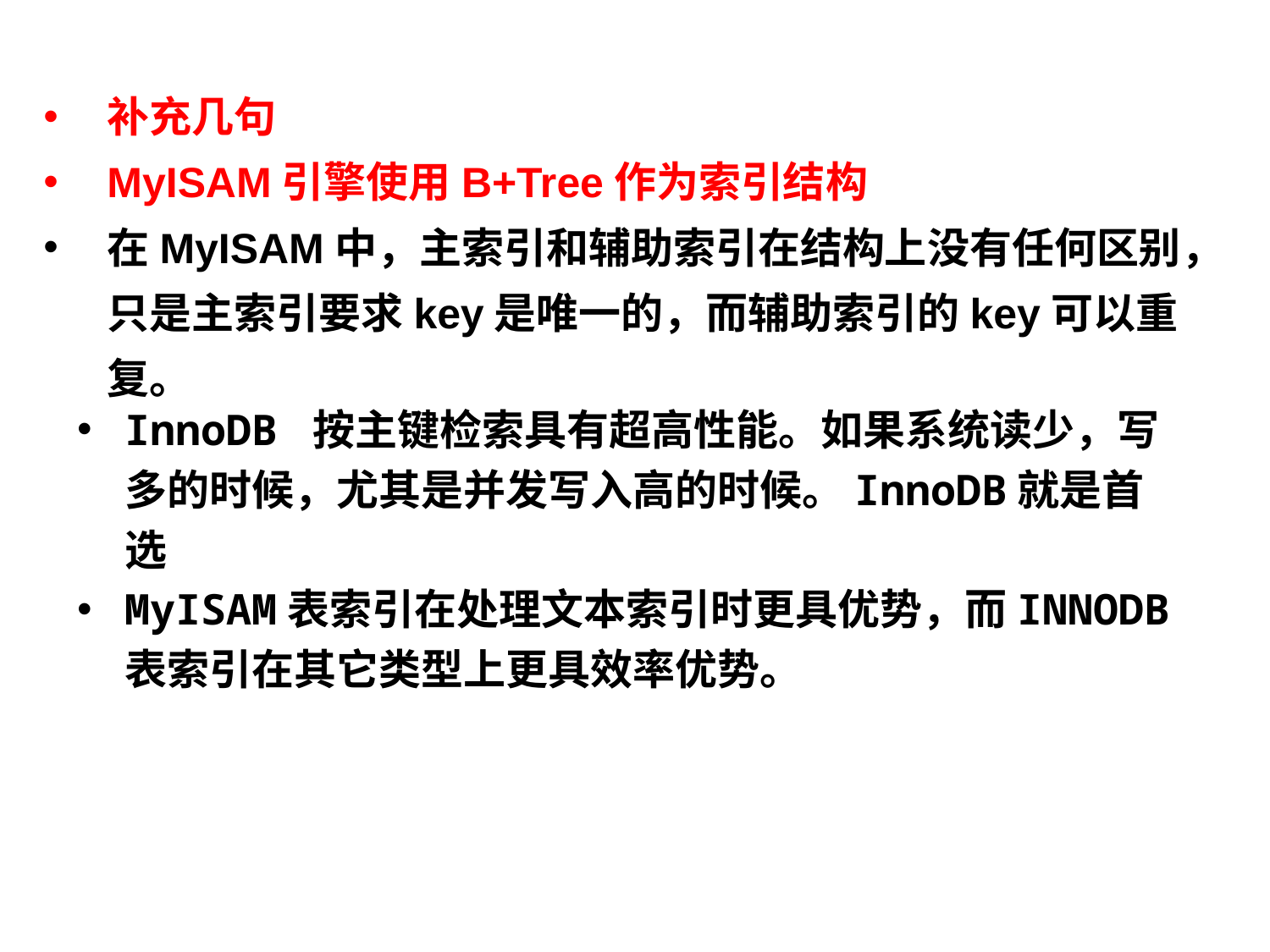

补充几句
MyISAM引擎使用B+Tree作为索引结构
在MyISAM中，主索引和辅助索引在结构上没有任何区别，只是主索引要求key是唯一的，而辅助索引的key可以重复。
InnoDB 按主键检索具有超高性能。如果系统读少，写多的时候，尤其是并发写入高的时候。InnoDB就是首选
MyISAM表索引在处理文本索引时更具优势，而INNODB表索引在其它类型上更具效率优势。